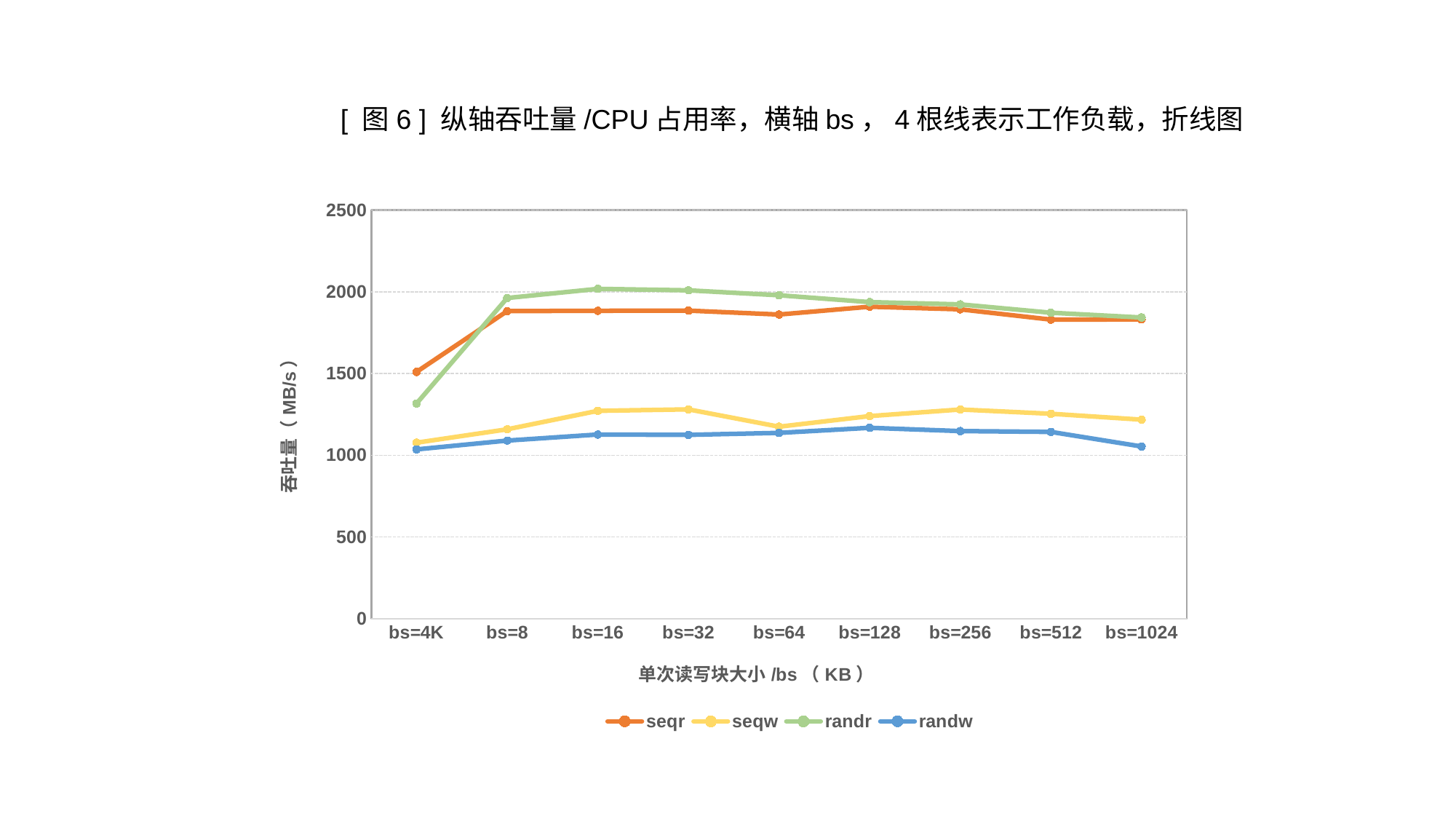

[ 图6 ] 纵轴吞吐量/CPU占用率，横轴bs，4根线表示工作负载，折线图

### Chart

| Category | seqr | seqw | randr | randw |
|---|---|---|---|---|
| bs=4K | 1510.0 | 1077.0 | 1317.0 | 1036.0 |
| bs=8 | 1882.0 | 1159.0 | 1962.0 | 1090.0 |
| bs=16 | 1884.0 | 1272.0 | 2018.0 | 1127.0 |
| bs=32 | 1885.0 | 1281.0 | 2009.0 | 1125.0 |
| bs=64 | 1861.0 | 1175.0 | 1979.0 | 1137.0 |
| bs=128 | 1909.0 | 1240.0 | 1937.0 | 1168.0 |
| bs=256 | 1893.0 | 1280.0 | 1923.0 | 1148.0 |
| bs=512 | 1830.0 | 1254.0 | 1872.0 | 1143.0 |
| bs=1024 | 1831.0 | 1218.0 | 1843.0 | 1054.0 |